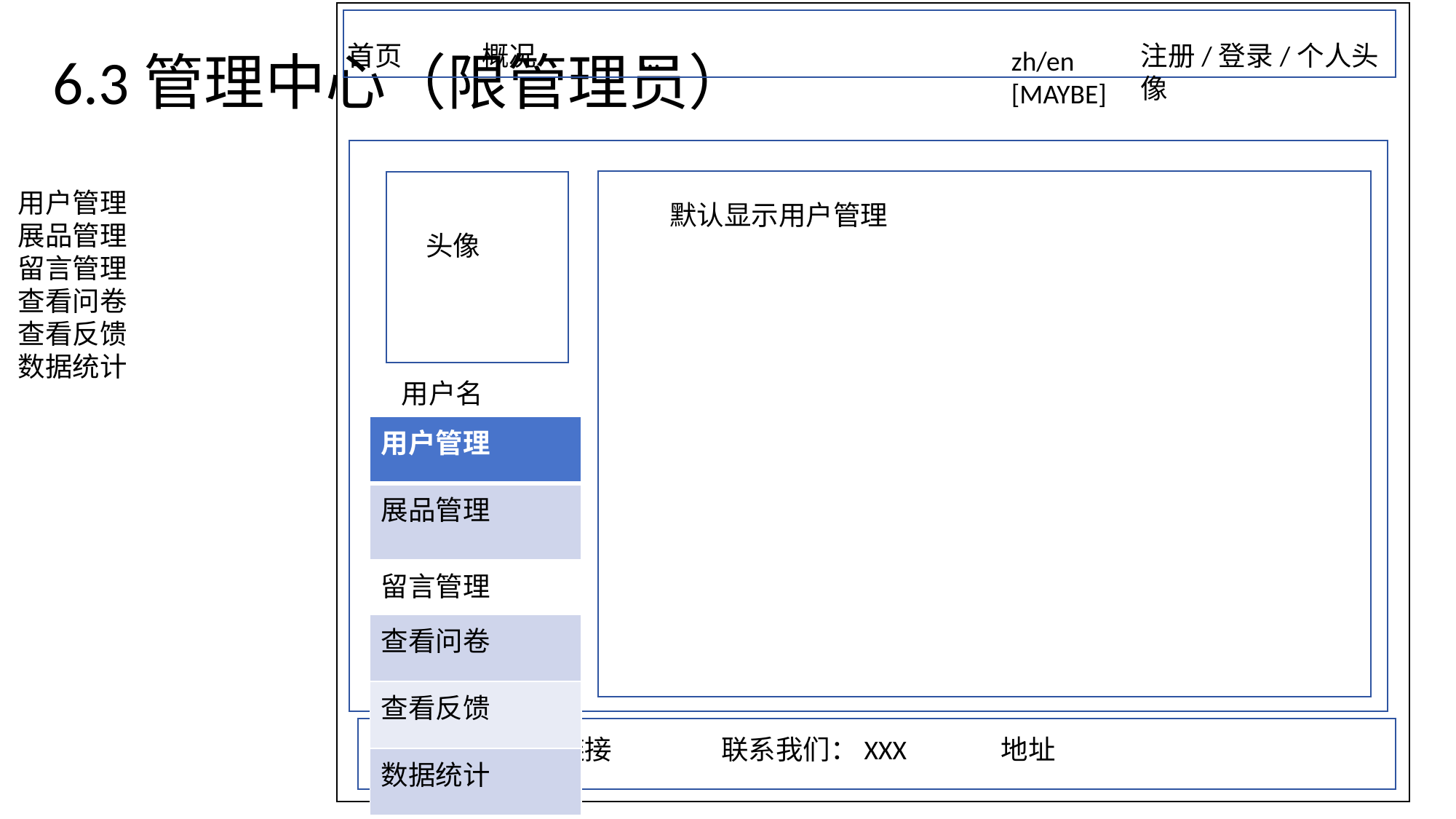

首页
概况
注册/登录/个人头像
...
6.3管理中心（限管理员）
zh/en
[MAYBE]

用户管理
展品管理
留言管理
查看问卷
查看反馈
数据统计
默认显示用户管理
头像
用户名
| 用户管理 |
| --- |
| 展品管理 |
| 留言管理 |
| 查看问卷 |
| 查看反馈 |
| 数据统计 |

备案号	友情链接	联系我们：XXX
地址